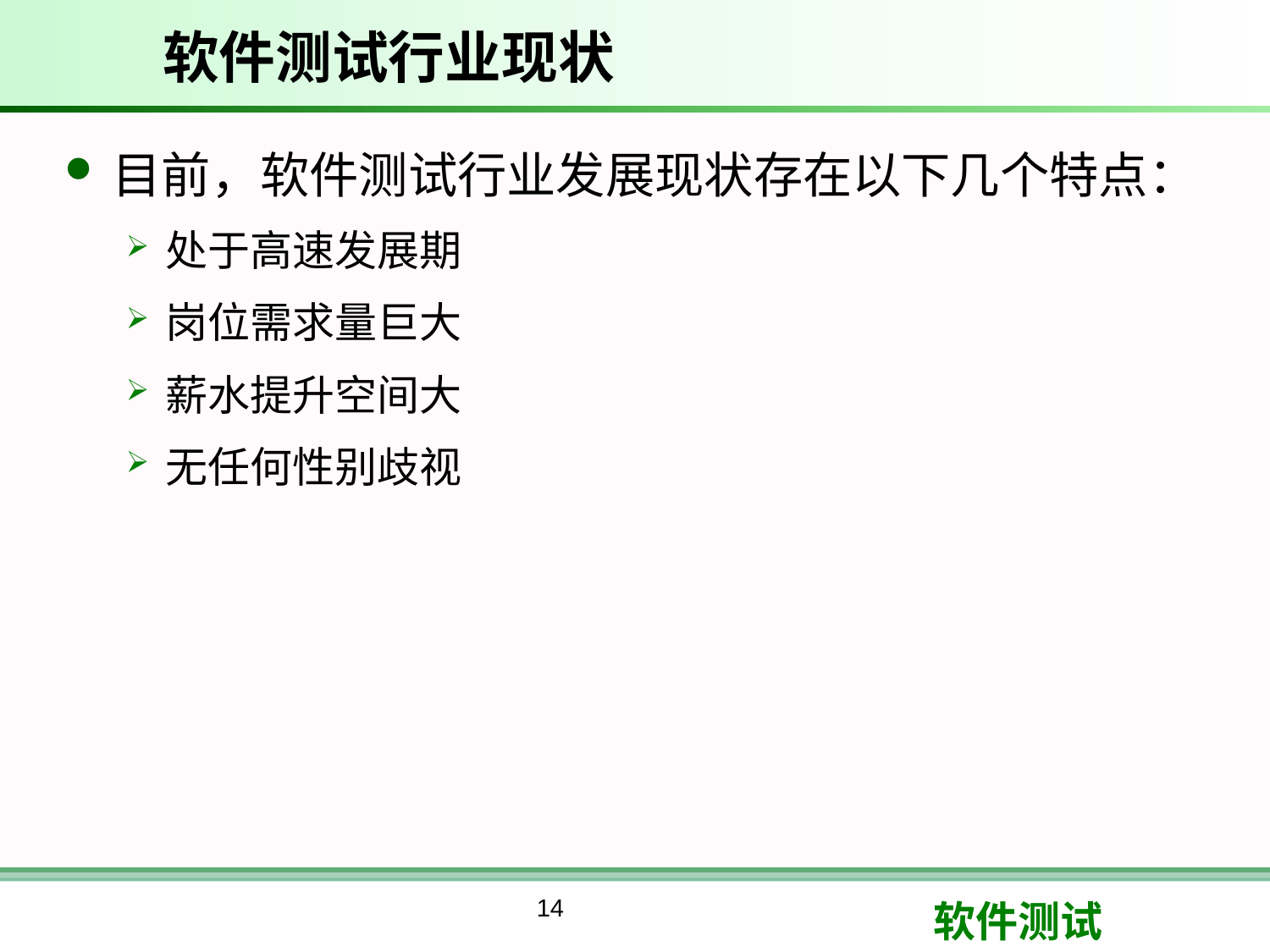

# 软件测试行业现状
目前，软件测试行业发展现状存在以下几个特点：
处于高速发展期
岗位需求量巨大
薪水提升空间大
无任何性别歧视

14